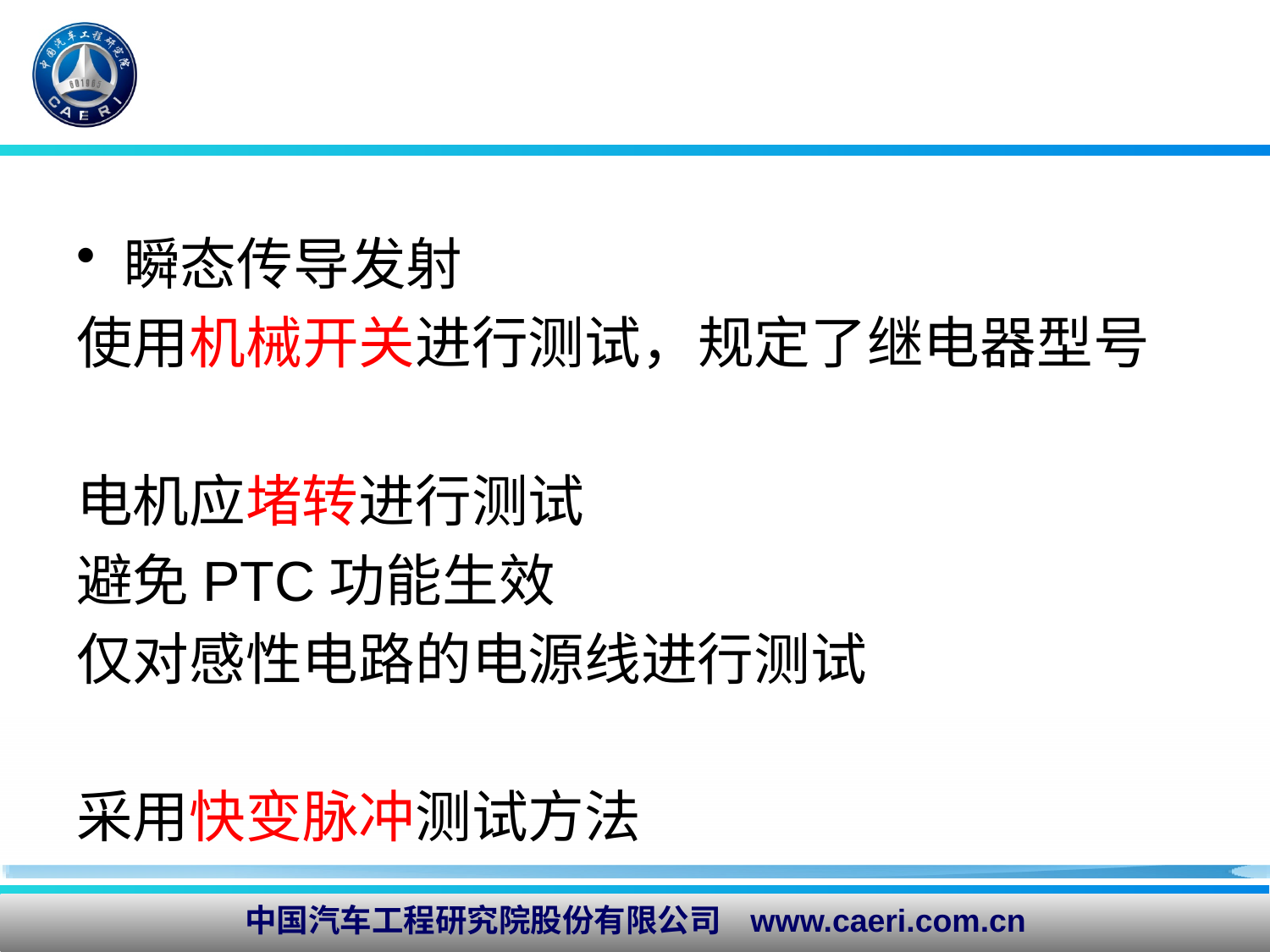

瞬态传导发射
使用机械开关进行测试，规定了继电器型号

电机应堵转进行测试
避免PTC功能生效
仅对感性电路的电源线进行测试

采用快变脉冲测试方法